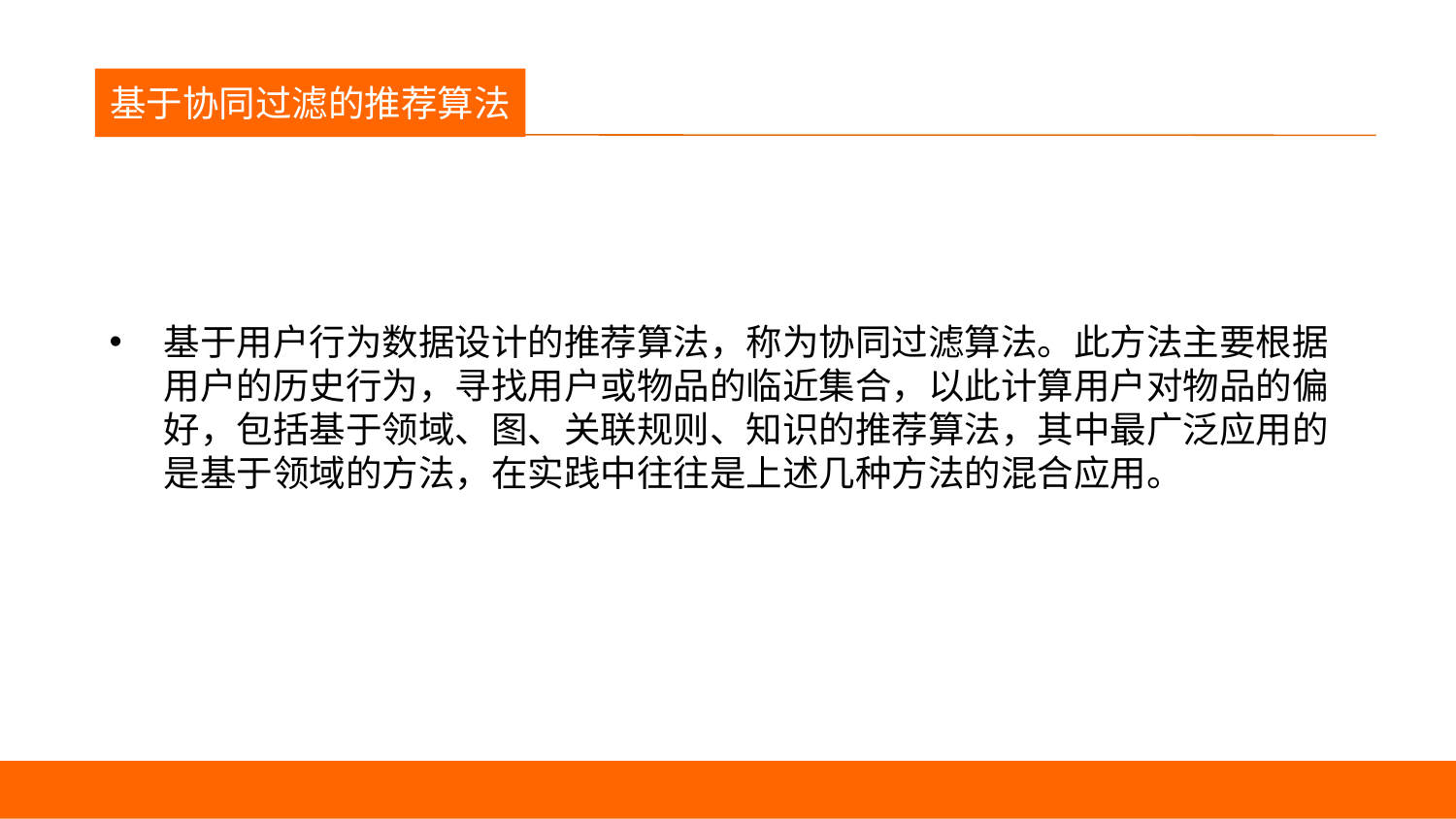

议程
基于协同过滤的推荐算法

基于用户行为数据设计的推荐算法，称为协同过滤算法。此方法主要根据用户的历史行为，寻找用户或物品的临近集合，以此计算用户对物品的偏好，包括基于领域、图、关联规则、知识的推荐算法，其中最广泛应用的是基于领域的方法，在实践中往往是上述几种方法的混合应用。